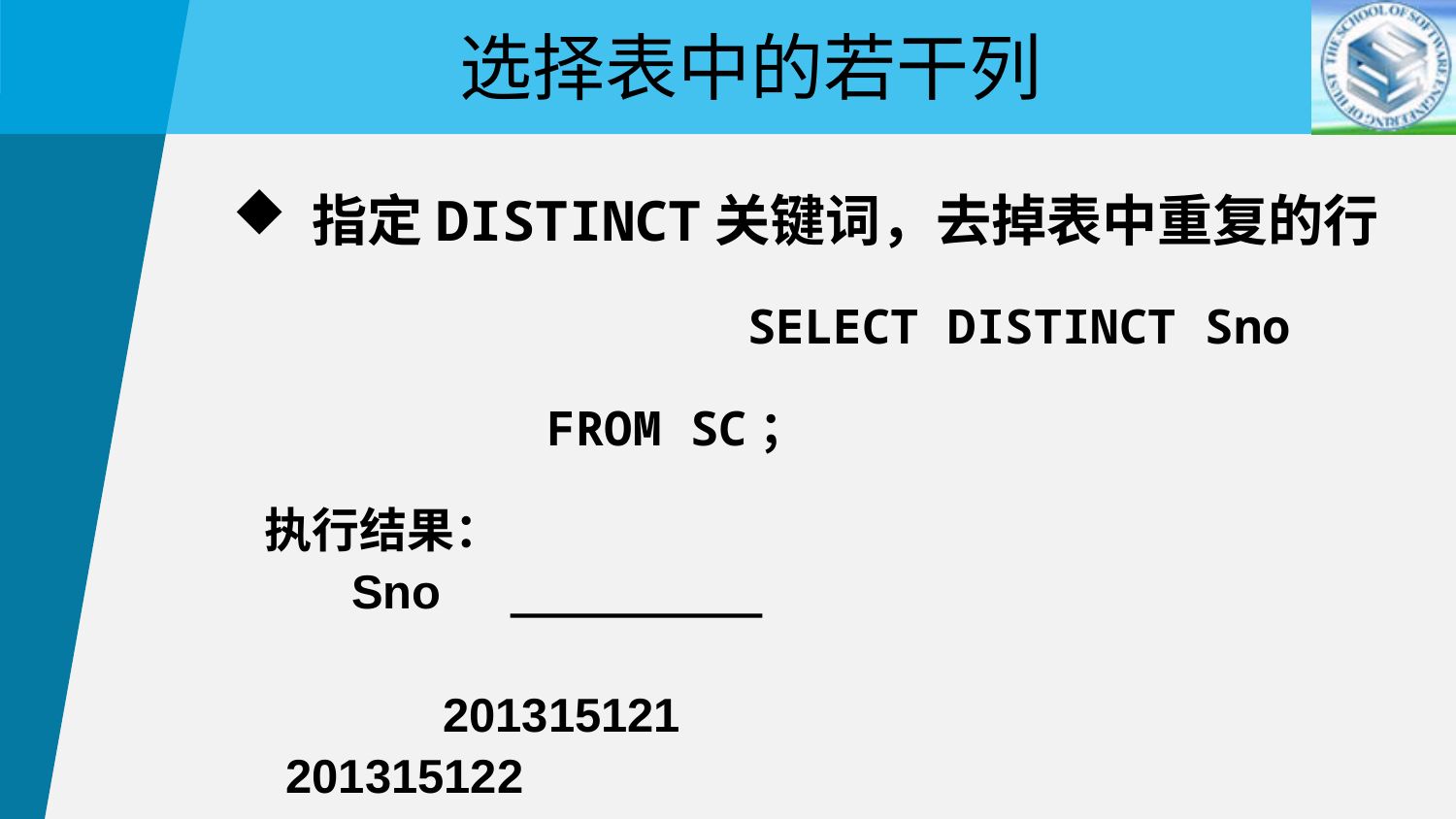

选择表中的若干列
 指定DISTINCT关键词，去掉表中重复的行
                  SELECT DISTINCT Sno
           FROM SC；
  执行结果：
			     Sno

		            201315121
			201315122